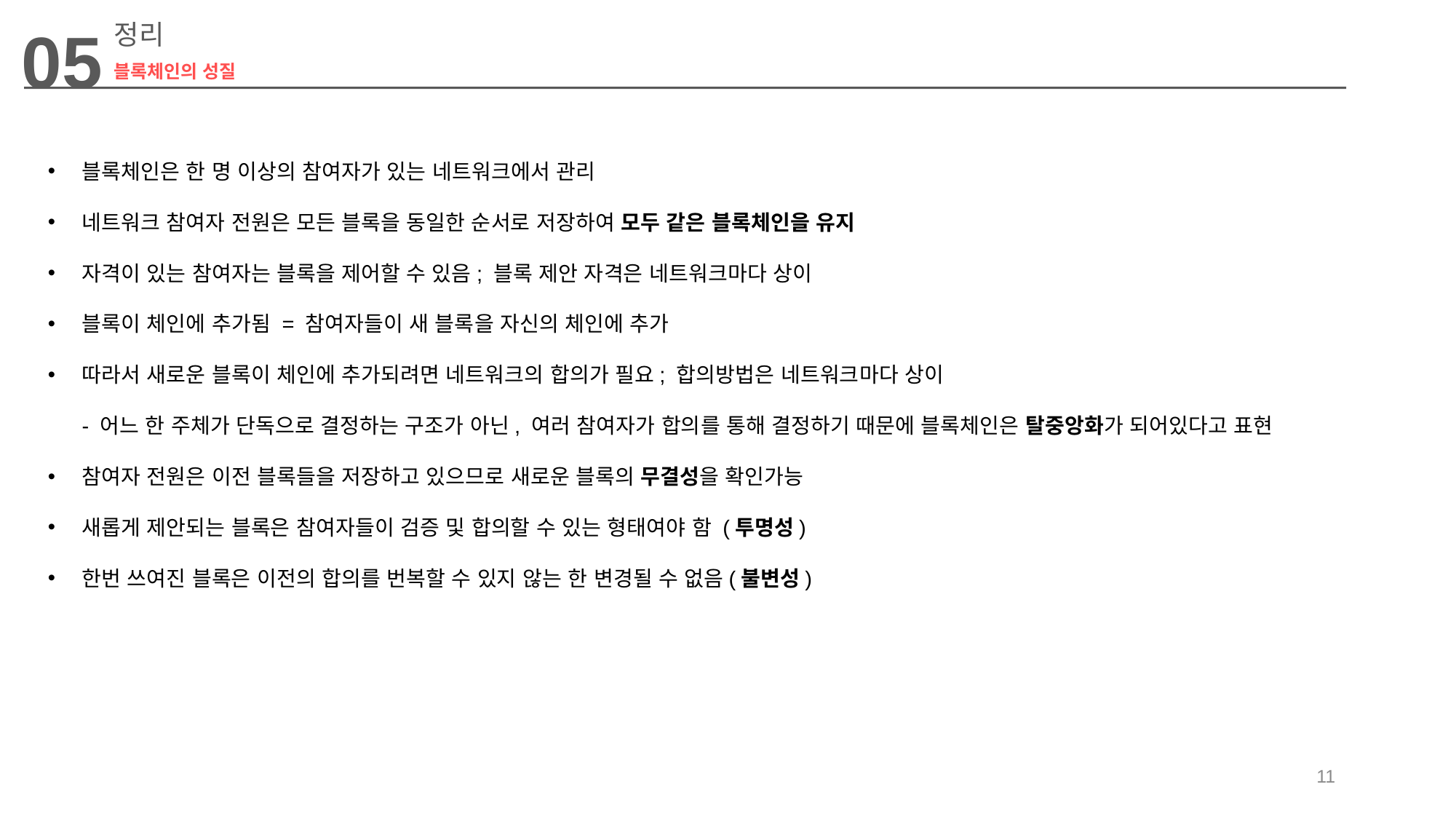

05
정리
블록체인의 성질

블록체인은 한 명 이상의 참여자가 있는 네트워크에서 관리
네트워크 참여자 전원은 모든 블록을 동일한 순서로 저장하여 모두 같은 블록체인을 유지
자격이 있는 참여자는 블록을 제어할 수 있음; 블록 제안 자격은 네트워크마다 상이
블록이 체인에 추가됨 = 참여자들이 새 블록을 자신의 체인에 추가
따라서 새로운 블록이 체인에 추가되려면 네트워크의 합의가 필요; 합의방법은 네트워크마다 상이
- 어느 한 주체가 단독으로 결정하는 구조가 아닌, 여러 참여자가 합의를 통해 결정하기 때문에 블록체인은 탈중앙화가 되어있다고 표현
참여자 전원은 이전 블록들을 저장하고 있으므로 새로운 블록의 무결성을 확인가능
새롭게 제안되는 블록은 참여자들이 검증 및 합의할 수 있는 형태여야 함 (투명성)
한번 쓰여진 블록은 이전의 합의를 번복할 수 있지 않는 한 변경될 수 없음(불변성)
11